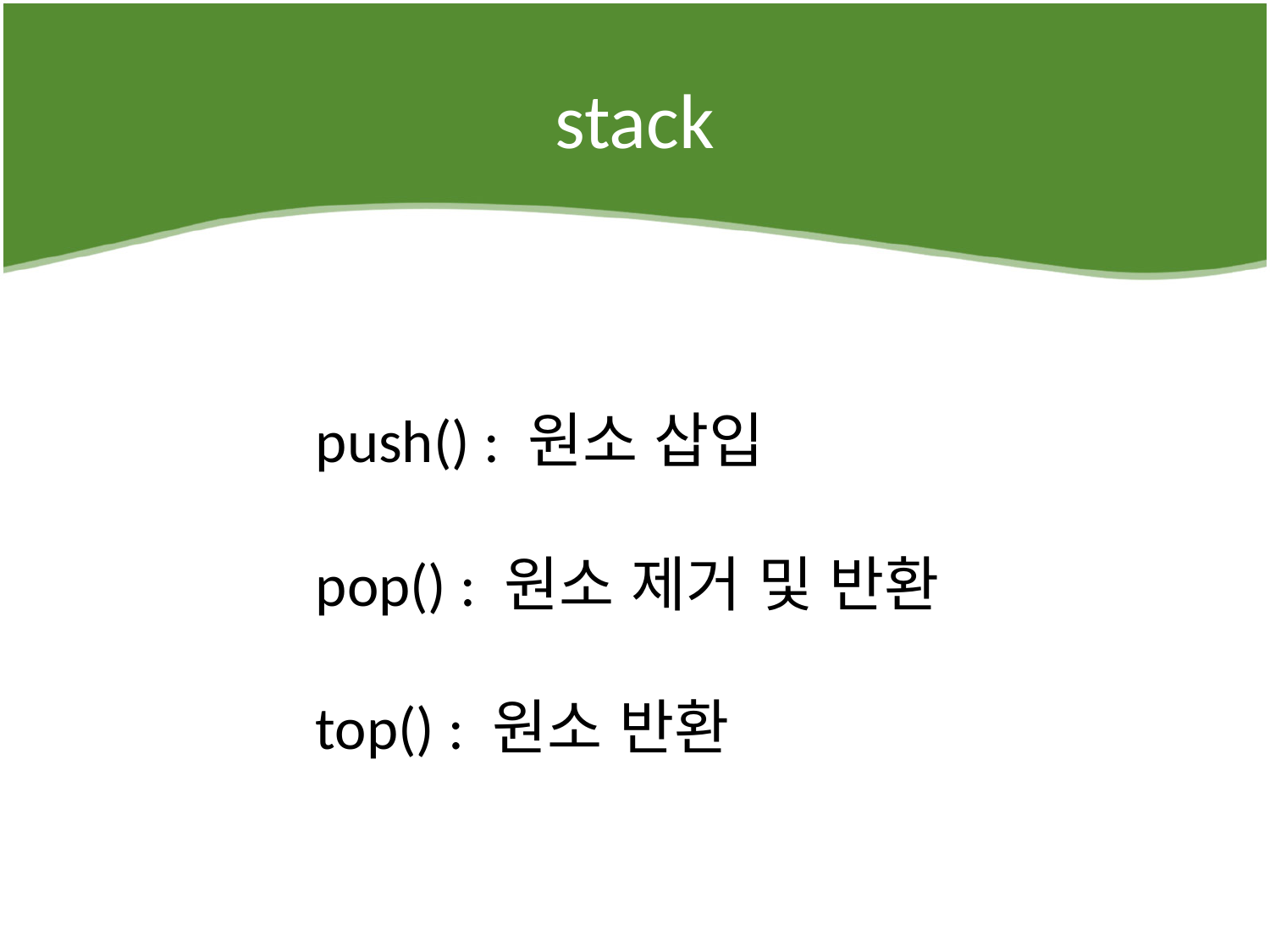

# stack
push() : 원소 삽입

pop() : 원소 제거 및 반환

top() : 원소 반환